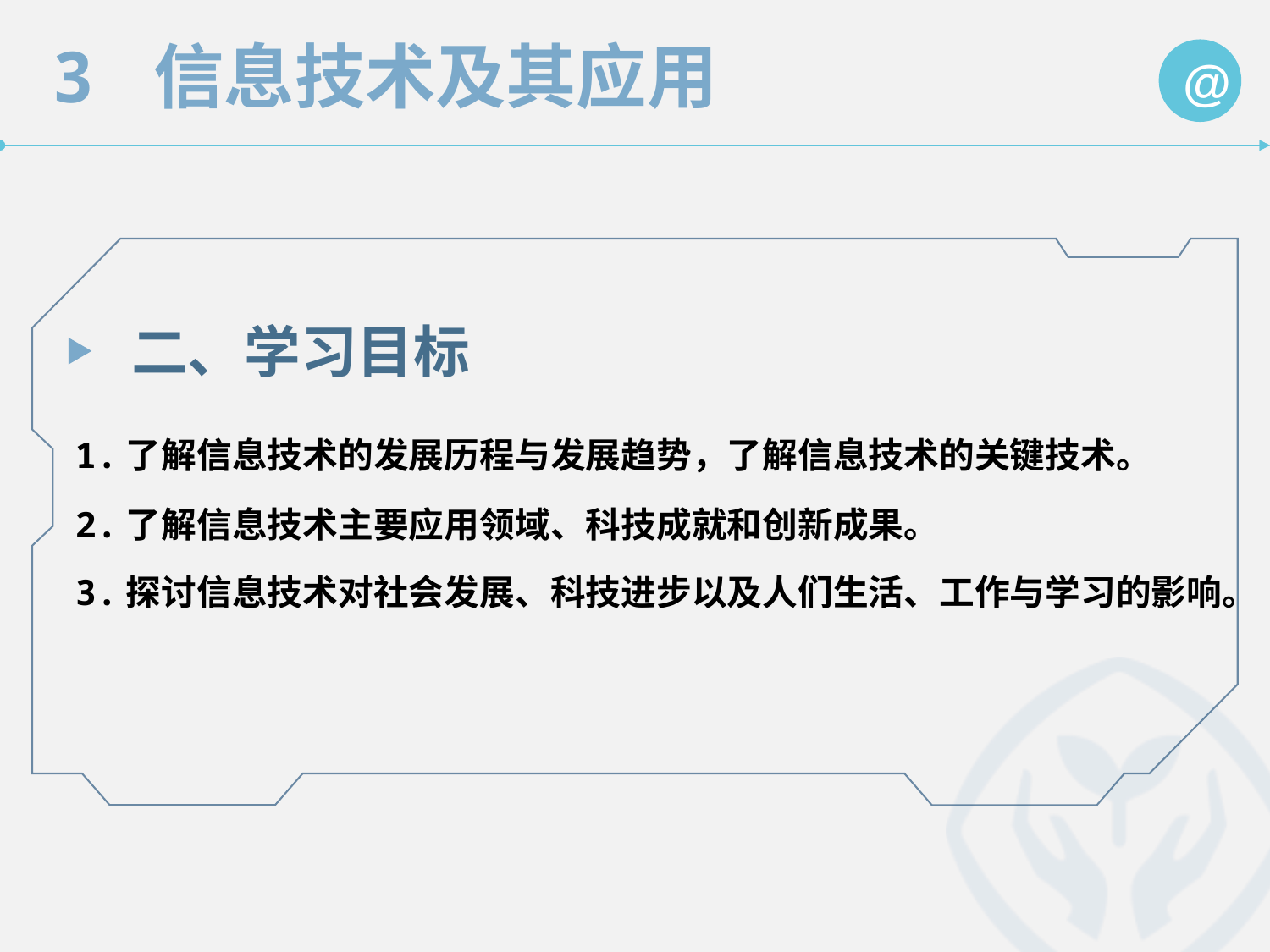

二、学习目标

1.了解信息技术的发展历程与发展趋势，了解信息技术的关键技术。
2.了解信息技术主要应用领域、科技成就和创新成果。
3.探讨信息技术对社会发展、科技进步以及人们生活、工作与学习的影响。